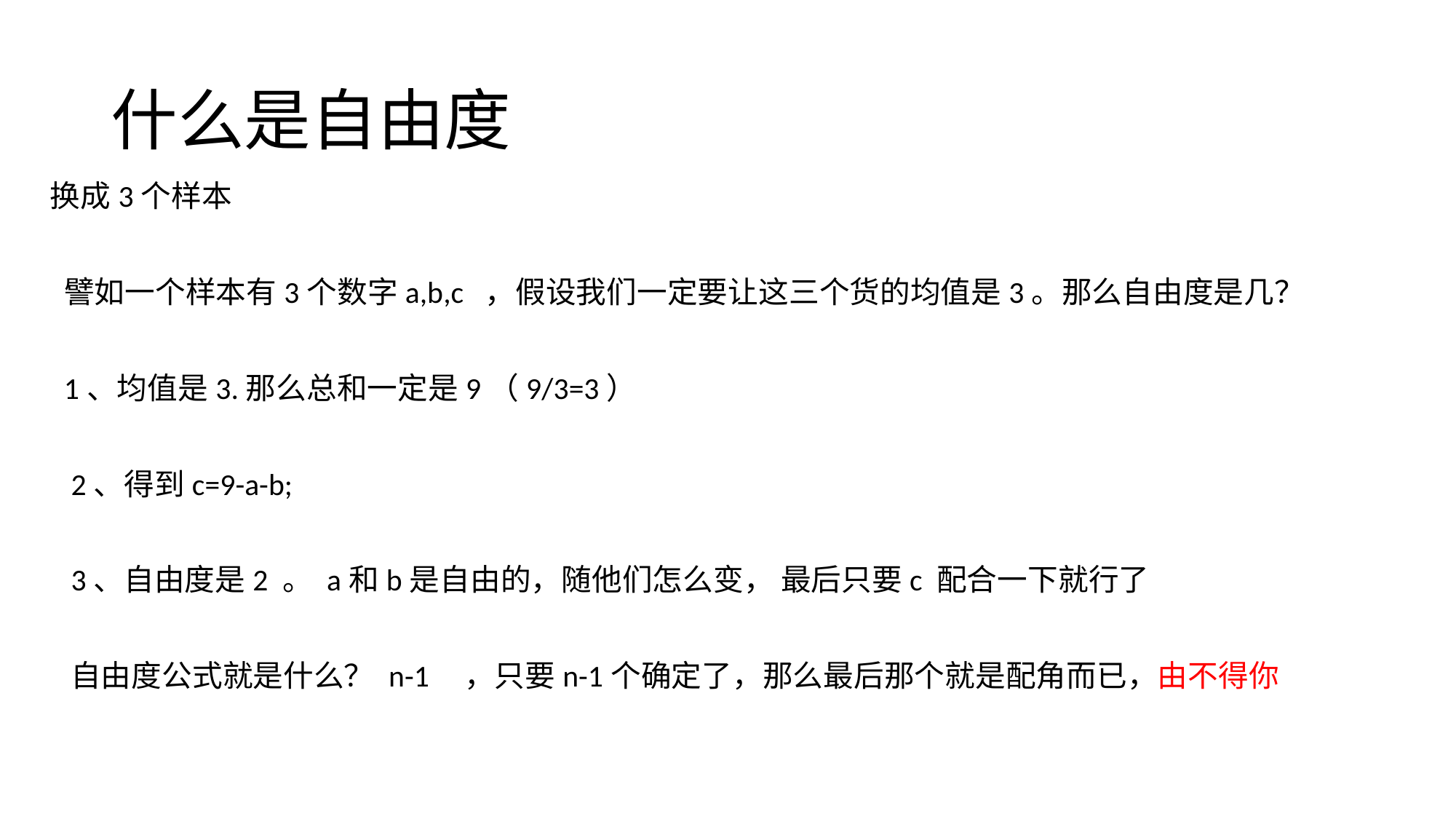

# 什么是自由度
换成3个样本

 譬如一个样本有3个数字a,b,c  ，假设我们一定要让这三个货的均值是3。那么自由度是几？

  1、均值是3.那么总和一定是9（9/3=3）

   2、得到c=9-a-b;

   3、自由度是2 。 a和b是自由的，随他们怎么变， 最后只要c 配合一下就行了

  自由度公式就是什么？ n-1    ，只要n-1个确定了，那么最后那个就是配角而已，由不得你